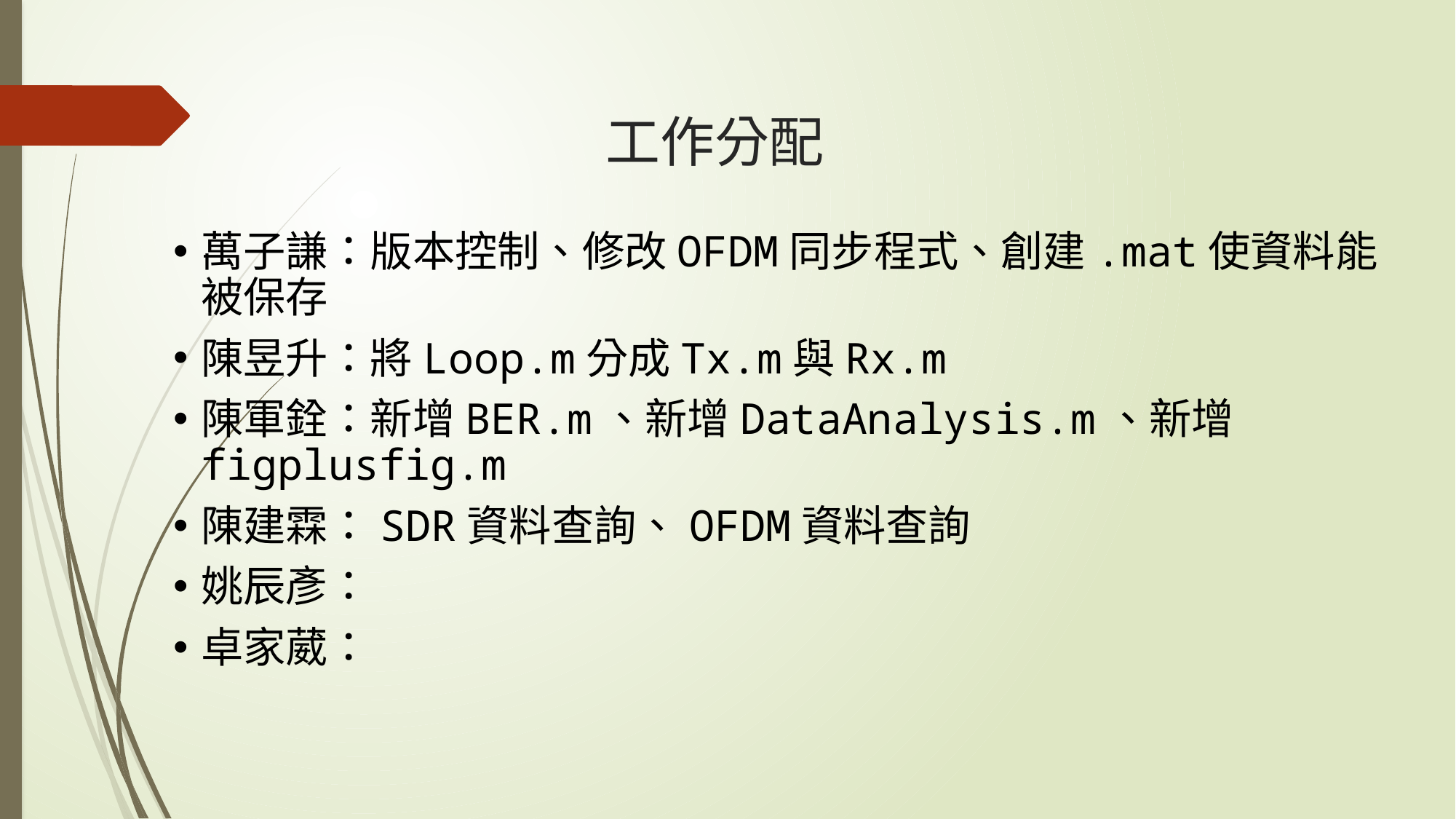

# 工作分配
萬子謙：版本控制、修改OFDM同步程式、創建.mat使資料能被保存
陳昱升：將Loop.m分成Tx.m與Rx.m
陳軍銓：新增BER.m、新增DataAnalysis.m、新增figplusfig.m
陳建霖：SDR資料查詢、OFDM資料查詢
姚辰彥：
卓家葳：